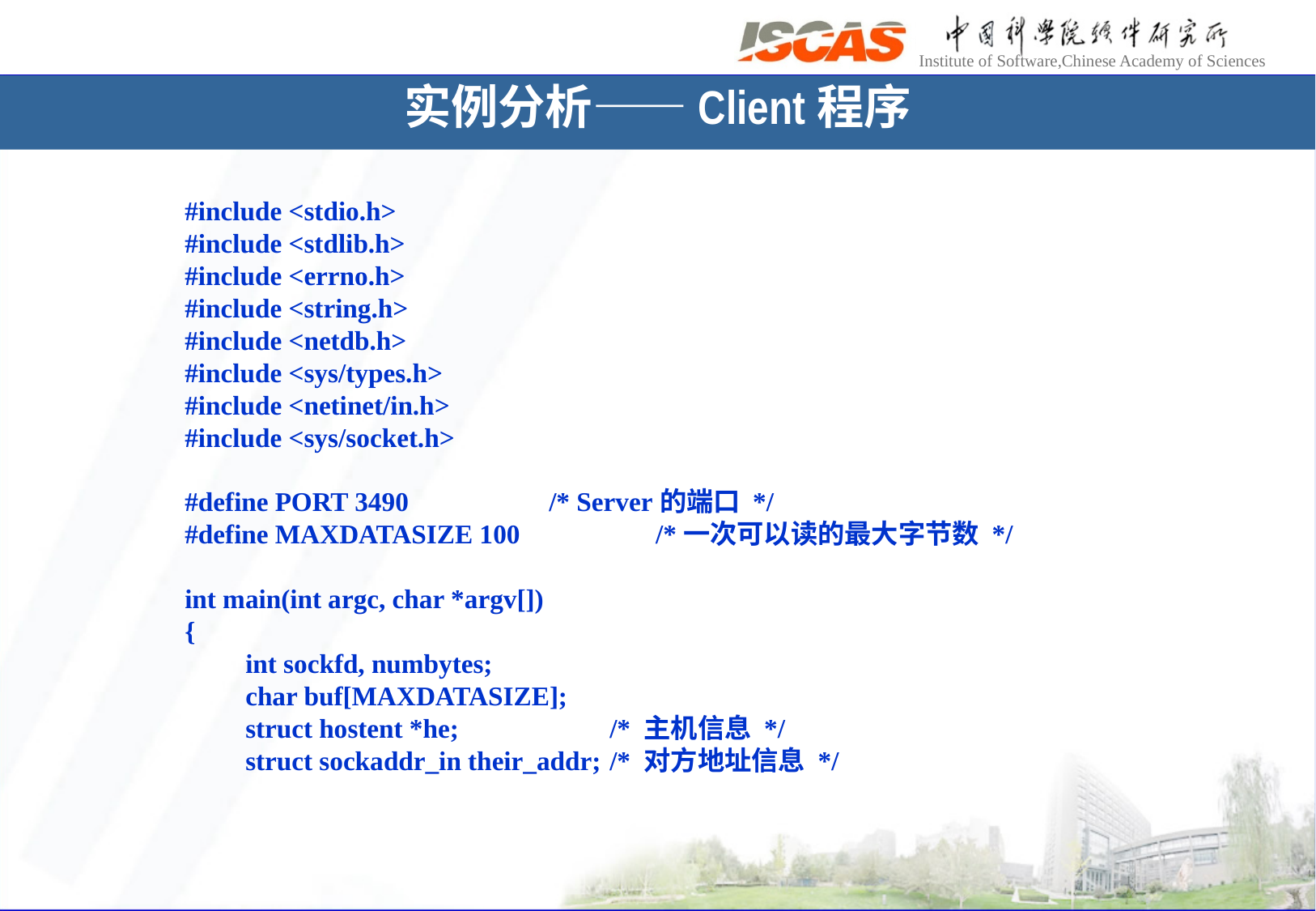

实例分析——Client程序

#include <stdio.h>
#include <stdlib.h>
#include <errno.h>
#include <string.h>
#include <netdb.h>
#include <sys/types.h>
#include <netinet/in.h>
#include <sys/socket.h>

#define PORT 3490 		/* Server的端口 */
#define MAXDATASIZE 100	                /*一次可以读的最大字节数 */

int main(int argc, char *argv[])
{
int sockfd, numbytes;
char buf[MAXDATASIZE];
struct hostent *he;		/* 主机信息 */
struct sockaddr_in their_addr; 	/* 对方地址信息 */